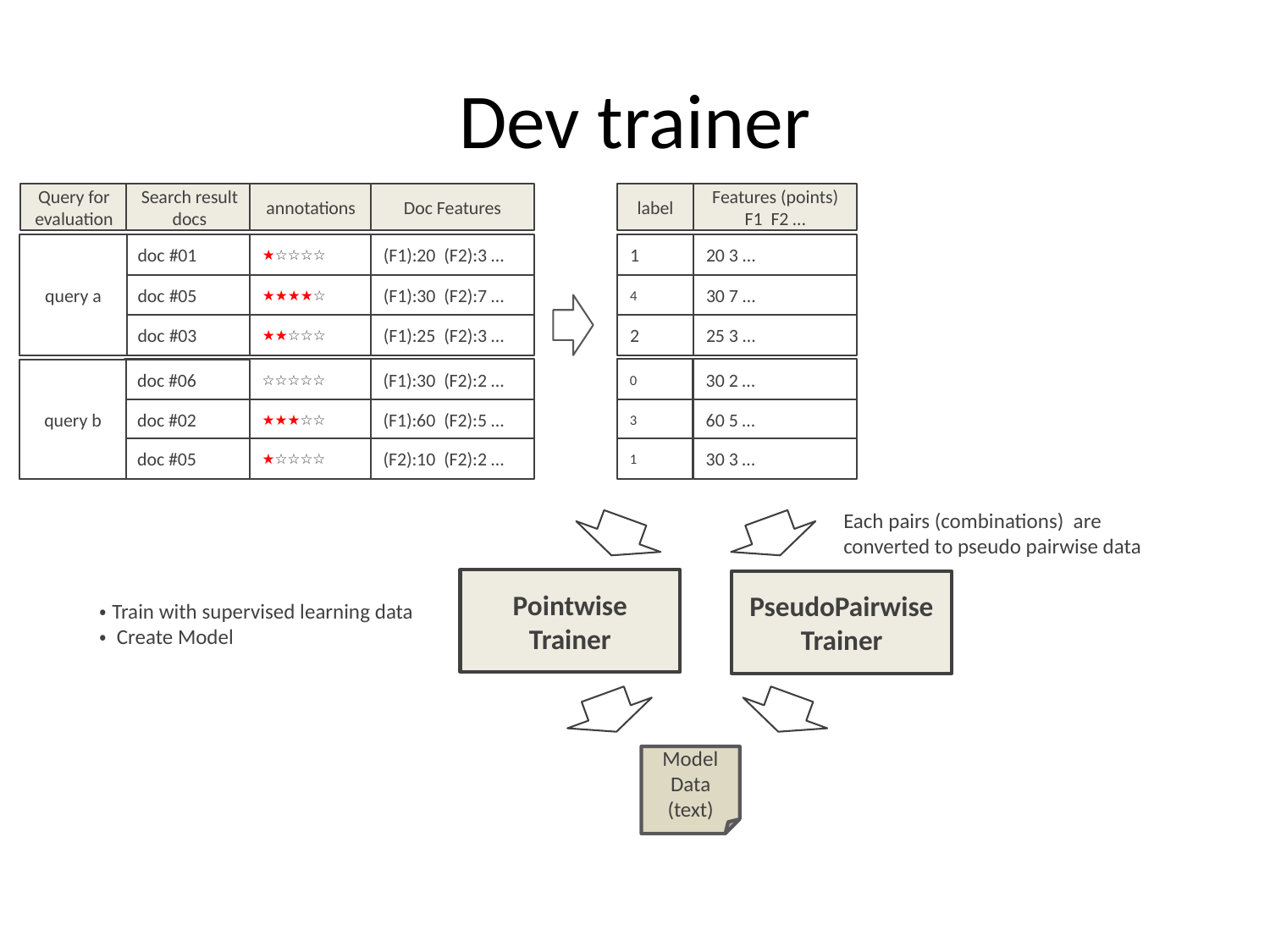

# Dev trainer
Query for evaluation
label
Features (points)
F1  F2 …
Search result
docs
annotations
Doc Features
20 3 …
query a
doc #01
(F1):20  (F2):3 …
1
★☆☆☆☆
30 7 …
doc #05
(F1):30  (F2):7 …
4
★★★★☆

25 3 …
doc #03
(F1):25  (F2):3 …
2
★★☆☆☆

30 2 …
doc #06
(F1):30  (F2):2 …
0
☆☆☆☆☆
query b

60 5 …
(F1):60  (F2):5 …
doc #02
3
★★★☆☆
1
30 3 …
doc #05
★☆☆☆☆
(F2):10  (F2):2 …

Each pairs (combinations)  are
converted to pseudo pairwise data

Pointwise
Trainer
PseudoPairwise
Trainer
・Train with supervised learning data
・ Create Model

Model
Data
(text)